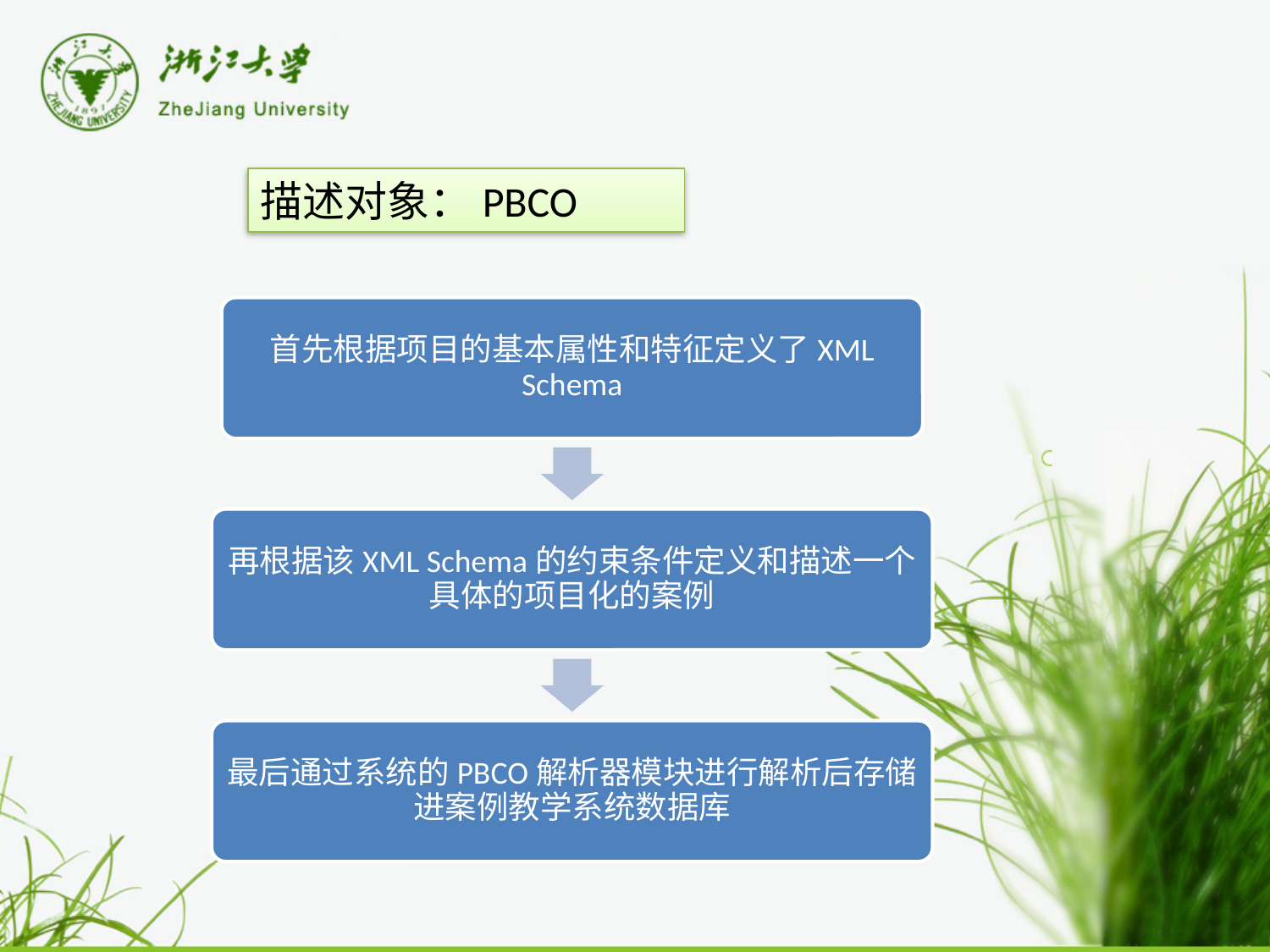

描述对象：PBCO
首先根据项目的基本属性和特征定义了XML Schema

再根据该XML Schema的约束条件定义和描述一个具体的项目化的案例

最后通过系统的PBCO解析器模块进行解析后存储进案例教学系统数据库